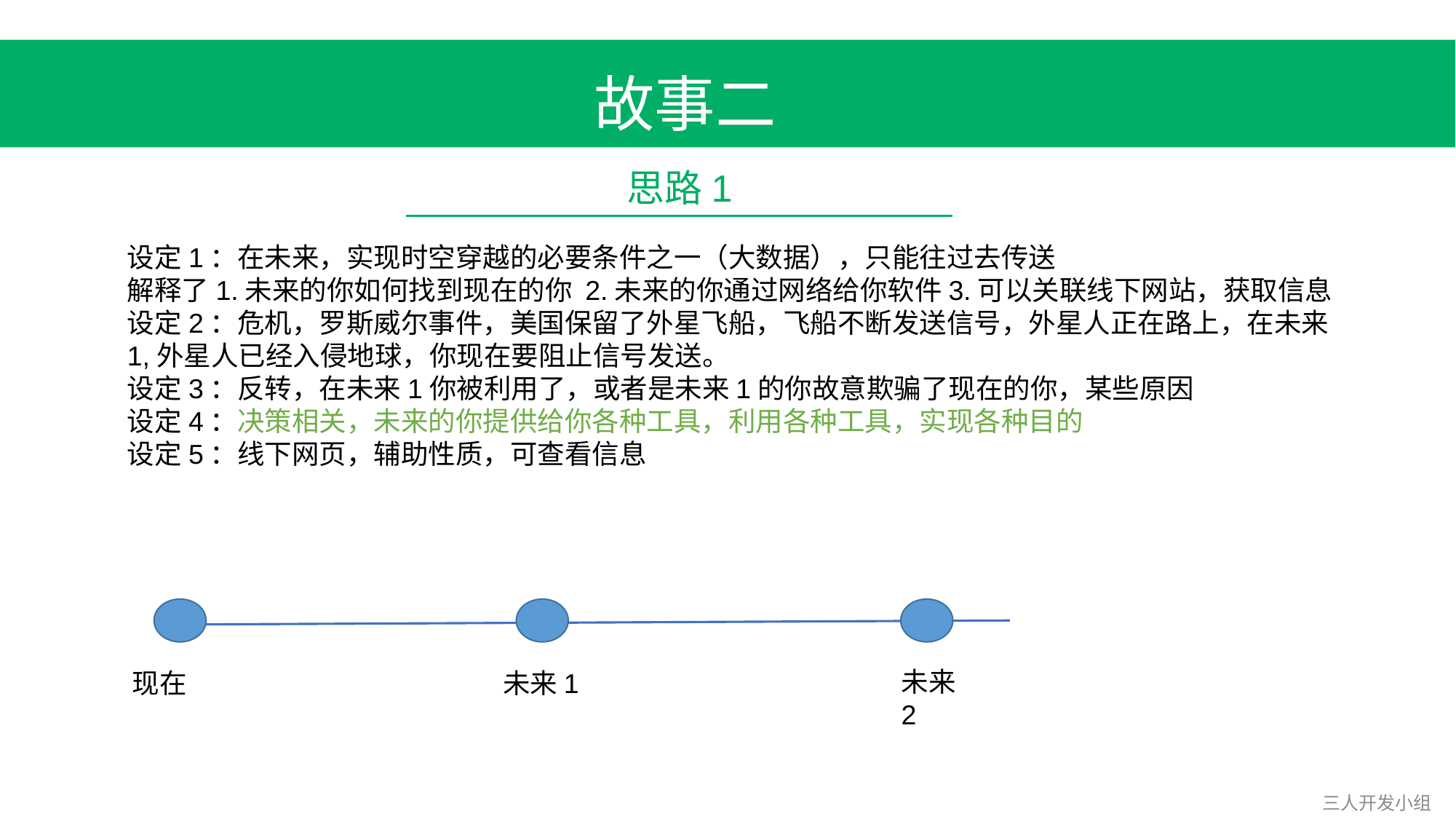

故事二
思路1
设定1：在未来，实现时空穿越的必要条件之一（大数据），只能往过去传送
解释了1.未来的你如何找到现在的你 2.未来的你通过网络给你软件3.可以关联线下网站，获取信息
设定2：危机，罗斯威尔事件，美国保留了外星飞船，飞船不断发送信号，外星人正在路上，在未来1,外星人已经入侵地球，你现在要阻止信号发送。
设定3：反转，在未来1你被利用了，或者是未来1的你故意欺骗了现在的你，某些原因
设定4：决策相关，未来的你提供给你各种工具，利用各种工具，实现各种目的
设定5：线下网页，辅助性质，可查看信息

未来2
现在
未来1
三人开发小组